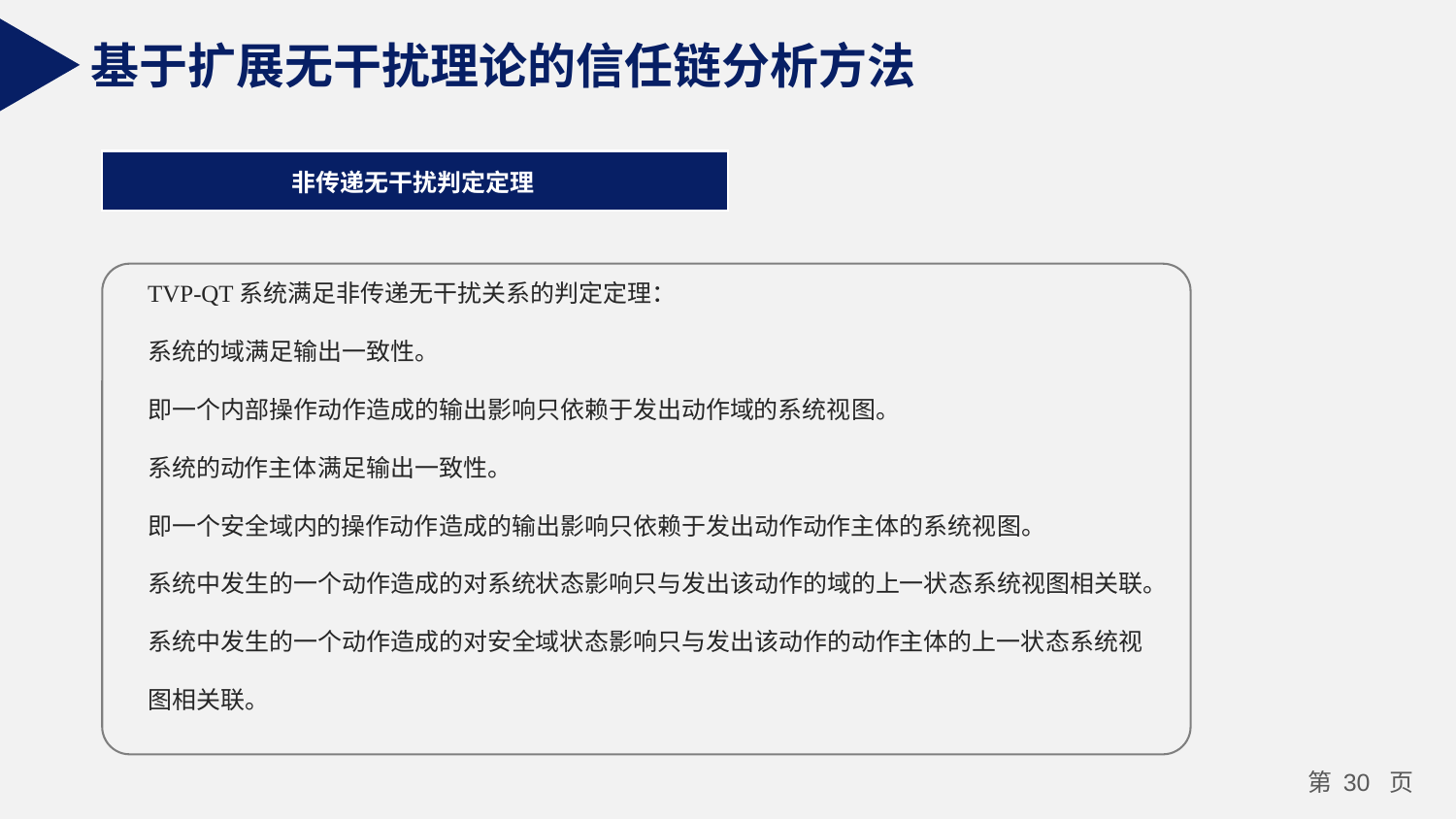

基于扩展无干扰理论的信任链分析方法

非传递无干扰判定定理
TVP-QT系统满足非传递无干扰关系的判定定理：
系统的域满足输出一致性。
即一个内部操作动作造成的输出影响只依赖于发出动作域的系统视图。
系统的动作主体满足输出一致性。
即一个安全域内的操作动作造成的输出影响只依赖于发出动作动作主体的系统视图。
系统中发生的一个动作造成的对系统状态影响只与发出该动作的域的上一状态系统视图相关联。
系统中发生的一个动作造成的对安全域状态影响只与发出该动作的动作主体的上一状态系统视图相关联。